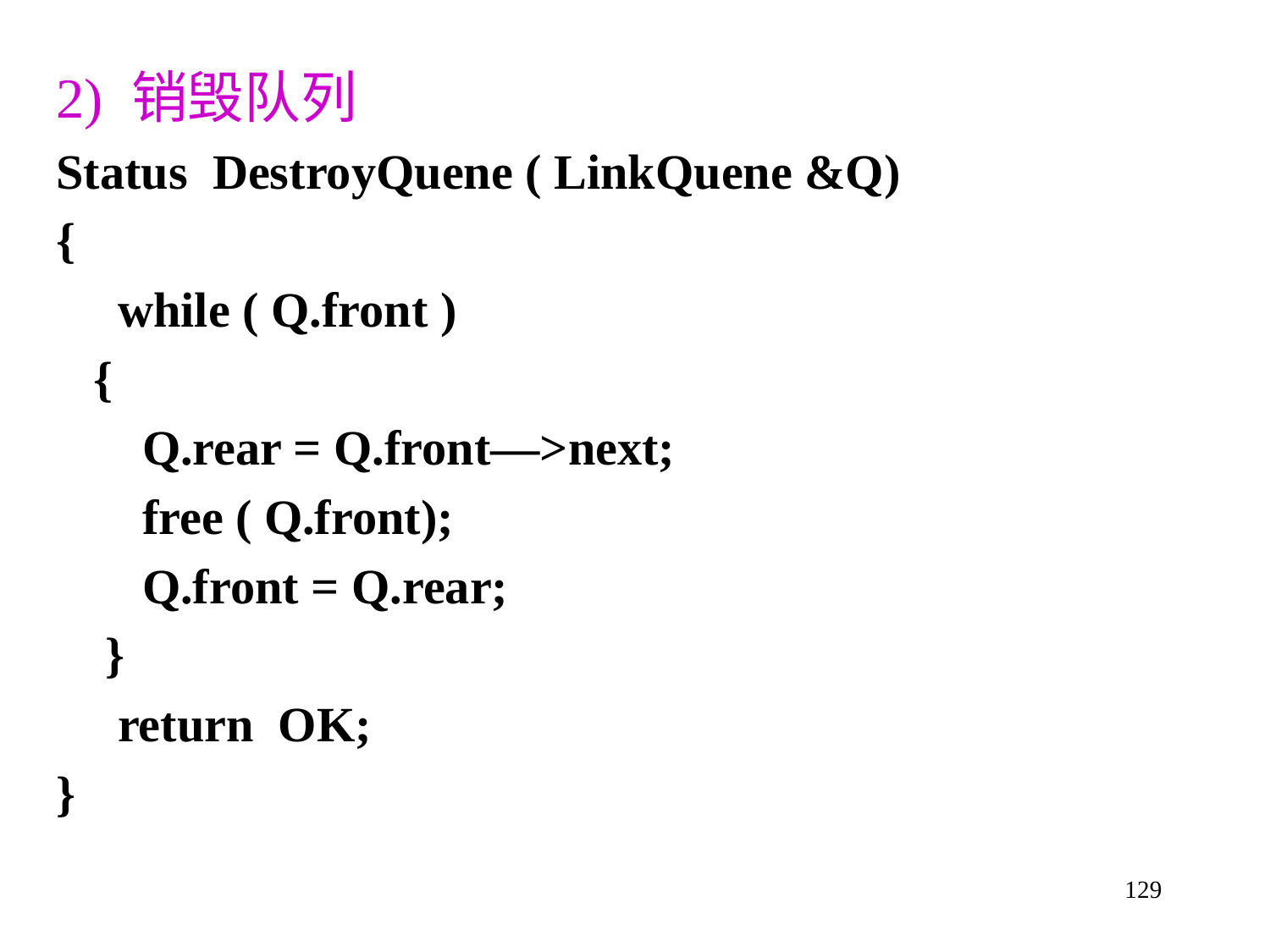

2) 销毁队列
Status  DestroyQuene ( LinkQuene &Q)
{
     while ( Q.front )
   {
       Q.rear = Q.front—>next;
       free ( Q.front);
       Q.front = Q.rear;
    }
     return  OK;
}
129